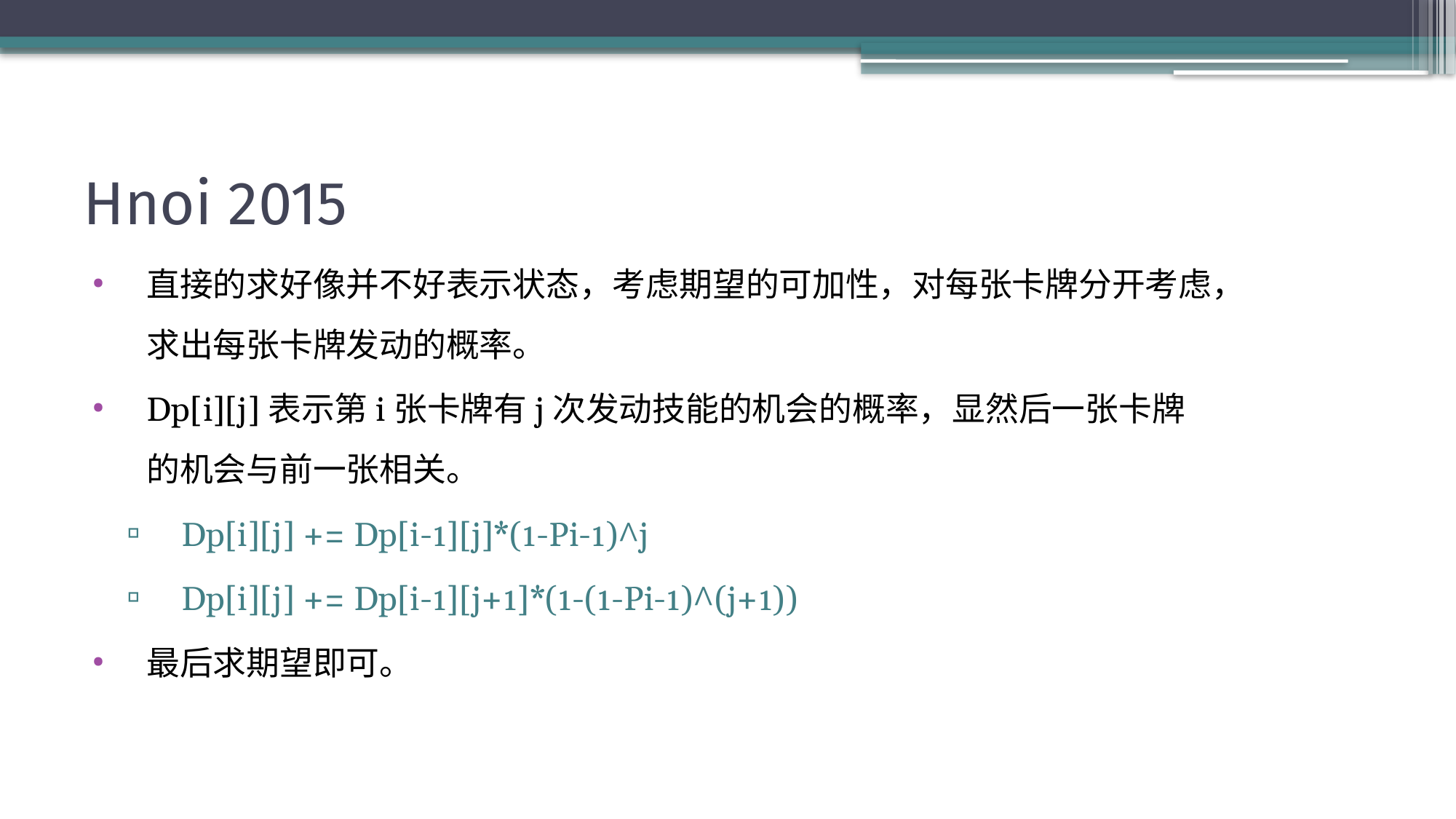

# Hnoi 2015
直接的求好像并不好表示状态，考虑期望的可加性，对每张卡牌分开考虑，求出每张卡牌发动的概率。
Dp[i][j]表示第i张卡牌有j次发动技能的机会的概率，显然后一张卡牌的机会与前一张相关。
Dp[i][j] += Dp[i-1][j]*(1-Pi-1)^j
Dp[i][j] += Dp[i-1][j+1]*(1-(1-Pi-1)^(j+1))
最后求期望即可。